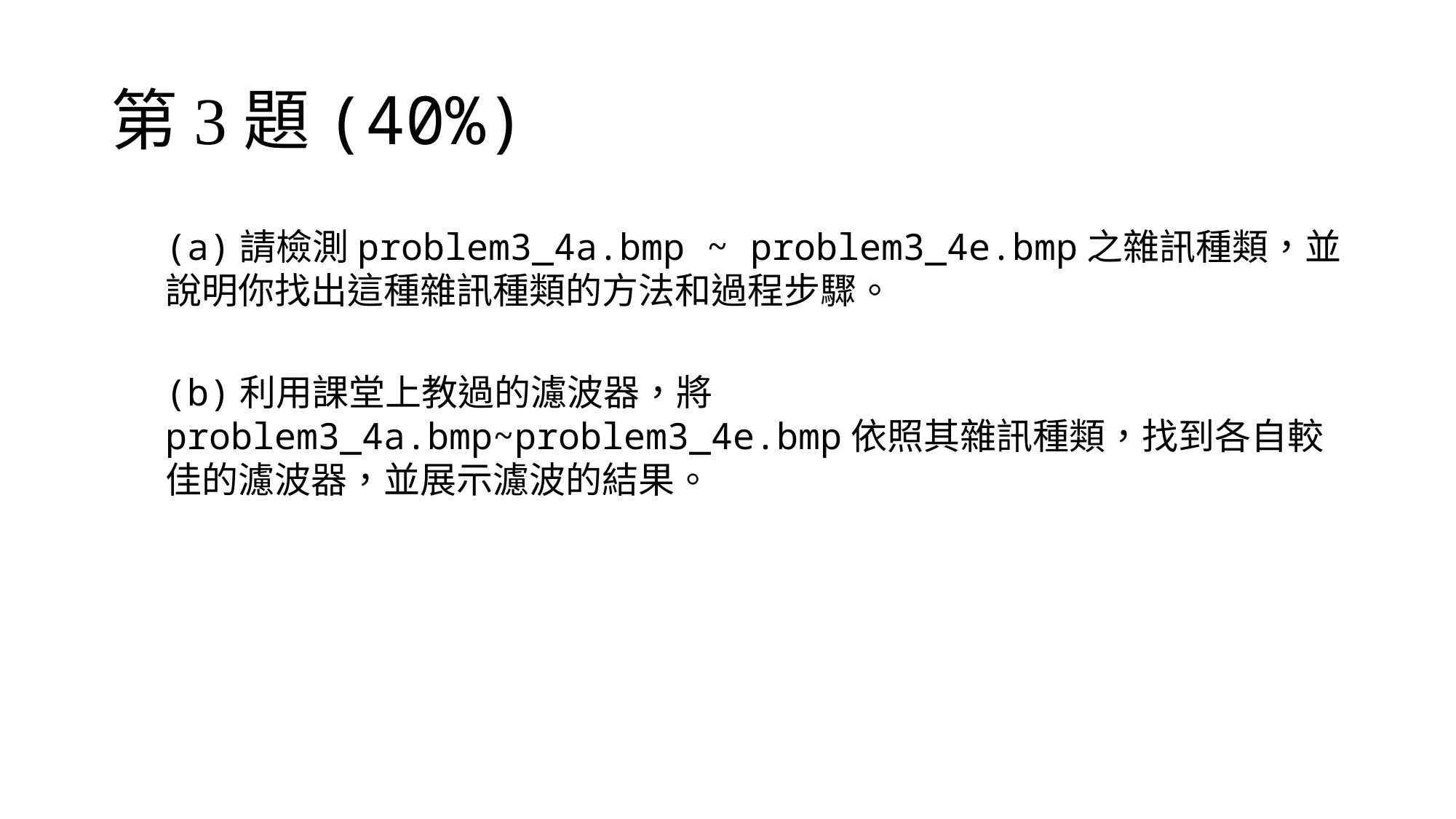

# 第3題(40%)
(a)請檢測problem3_4a.bmp ~ problem3_4e.bmp之雜訊種類，並說明你找出這種雜訊種類的方法和過程步驟。

(b)利用課堂上教過的濾波器，將problem3_4a.bmp~problem3_4e.bmp依照其雜訊種類，找到各自較佳的濾波器，並展示濾波的結果。